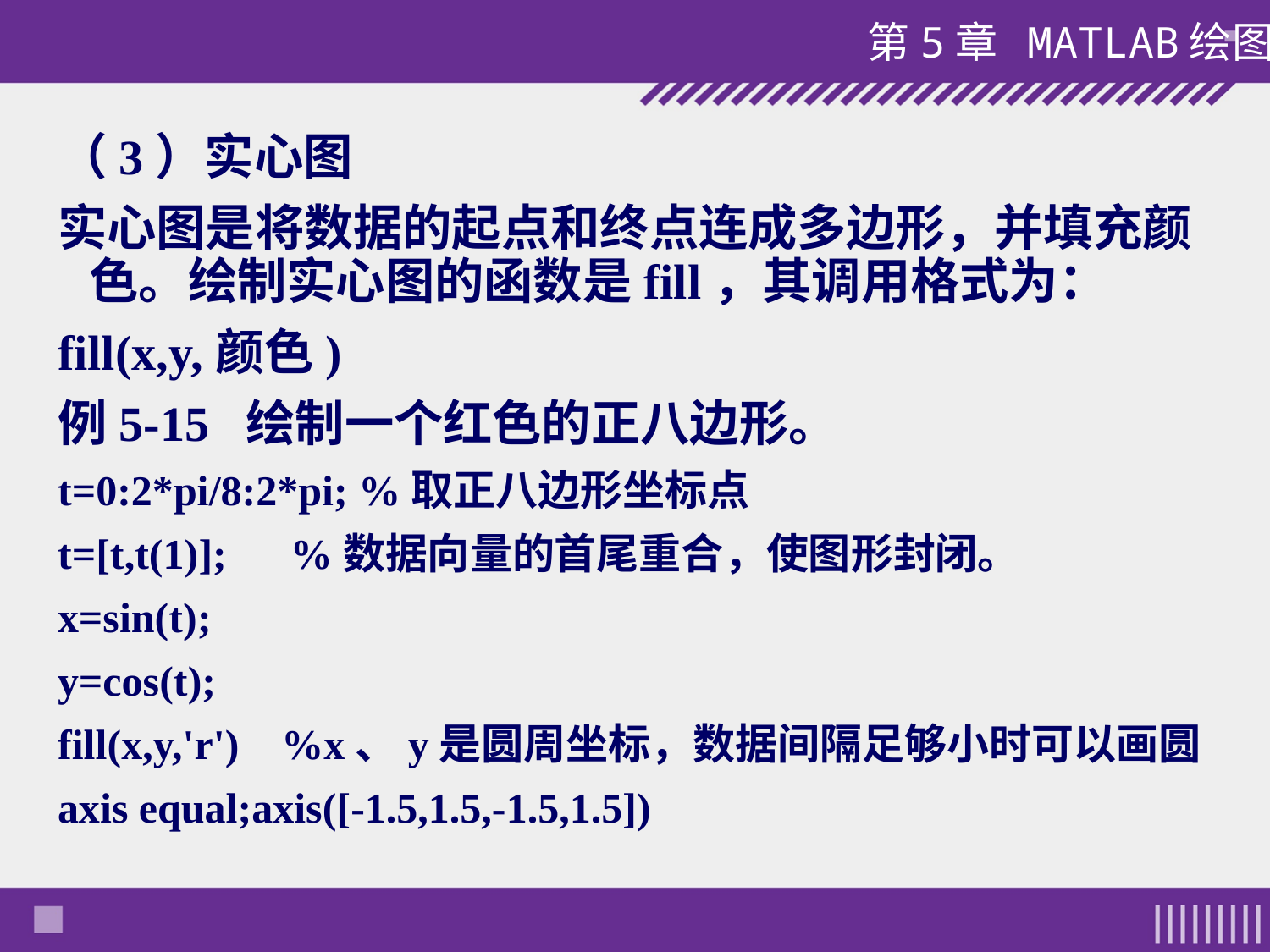

（3）实心图
实心图是将数据的起点和终点连成多边形，并填充颜色。绘制实心图的函数是fill，其调用格式为：
fill(x,y,颜色)
例5-15  绘制一个红色的正八边形。
t=0:2*pi/8:2*pi; %取正八边形坐标点
t=[t,t(1)];      %数据向量的首尾重合，使图形封闭。
x=sin(t);
y=cos(t);
fill(x,y,'r')    %x、y是圆周坐标，数据间隔足够小时可以画圆
axis equal;axis([-1.5,1.5,-1.5,1.5])